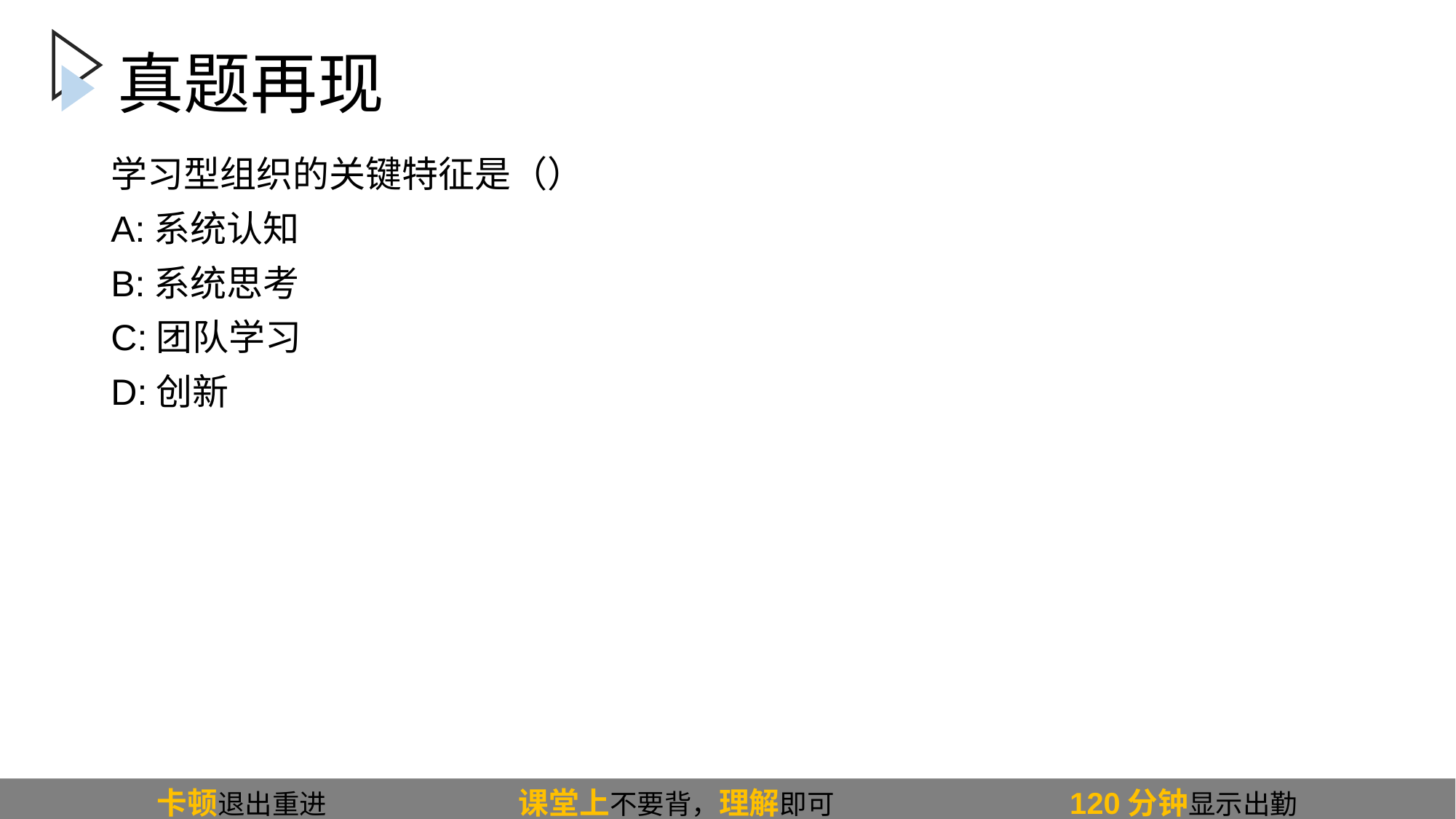

# 真题再现
学习型组织的关键特征是（）
A:系统认知
B:系统思考
C:团队学习
D:创新